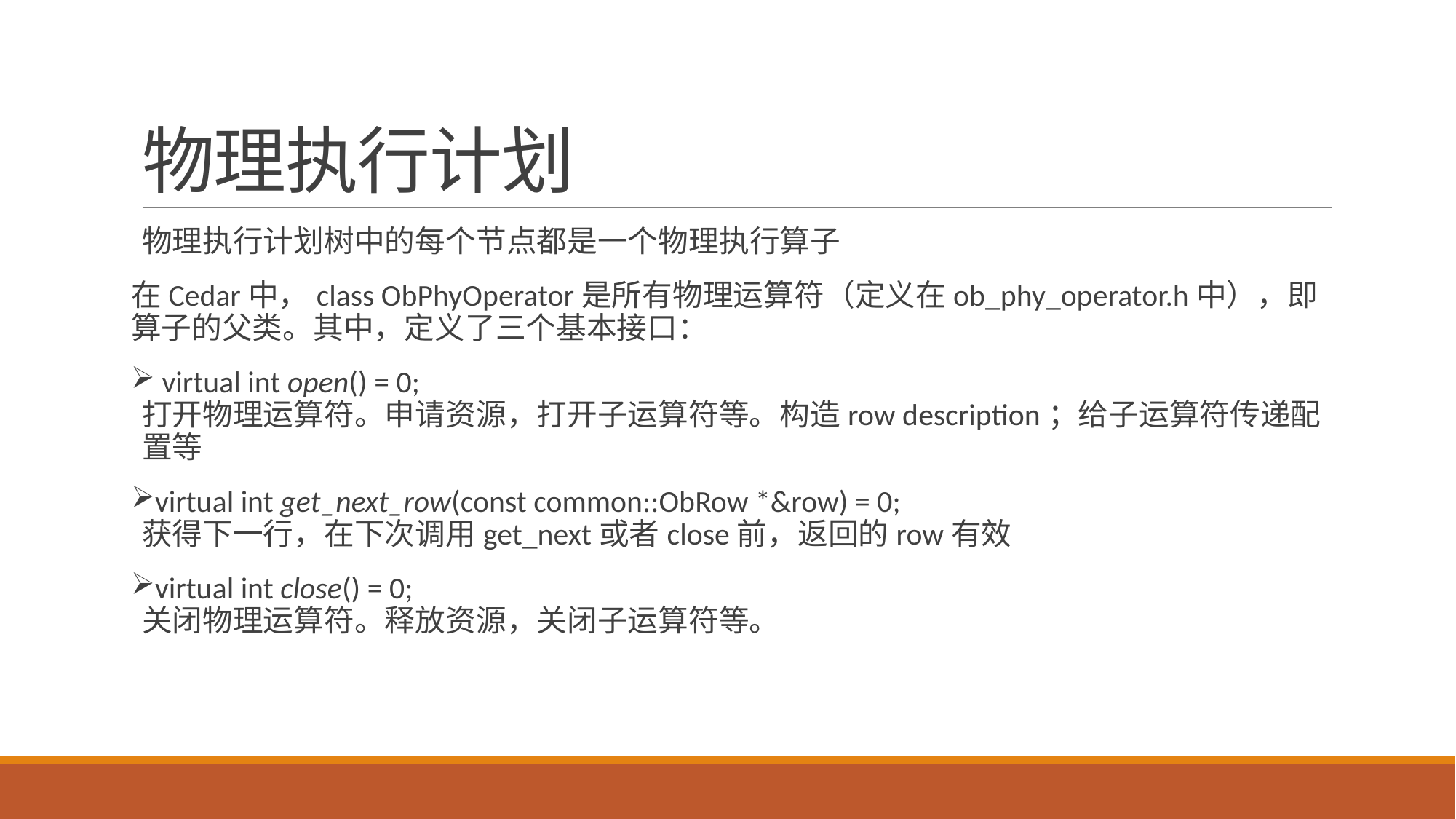

# 物理执行计划
物理执行计划树中的每个节点都是一个物理执行算子
在Cedar中，class ObPhyOperator是所有物理运算符（定义在ob_phy_operator.h中），即算子的父类。其中，定义了三个基本接口：
 virtual int open() = 0;
打开物理运算符。申请资源，打开子运算符等。构造row description；给子运算符传递配置等
virtual int get_next_row(const common::ObRow *&row) = 0;
获得下一行，在下次调用get_next或者close前，返回的row有效
virtual int close() = 0;
关闭物理运算符。释放资源，关闭子运算符等。